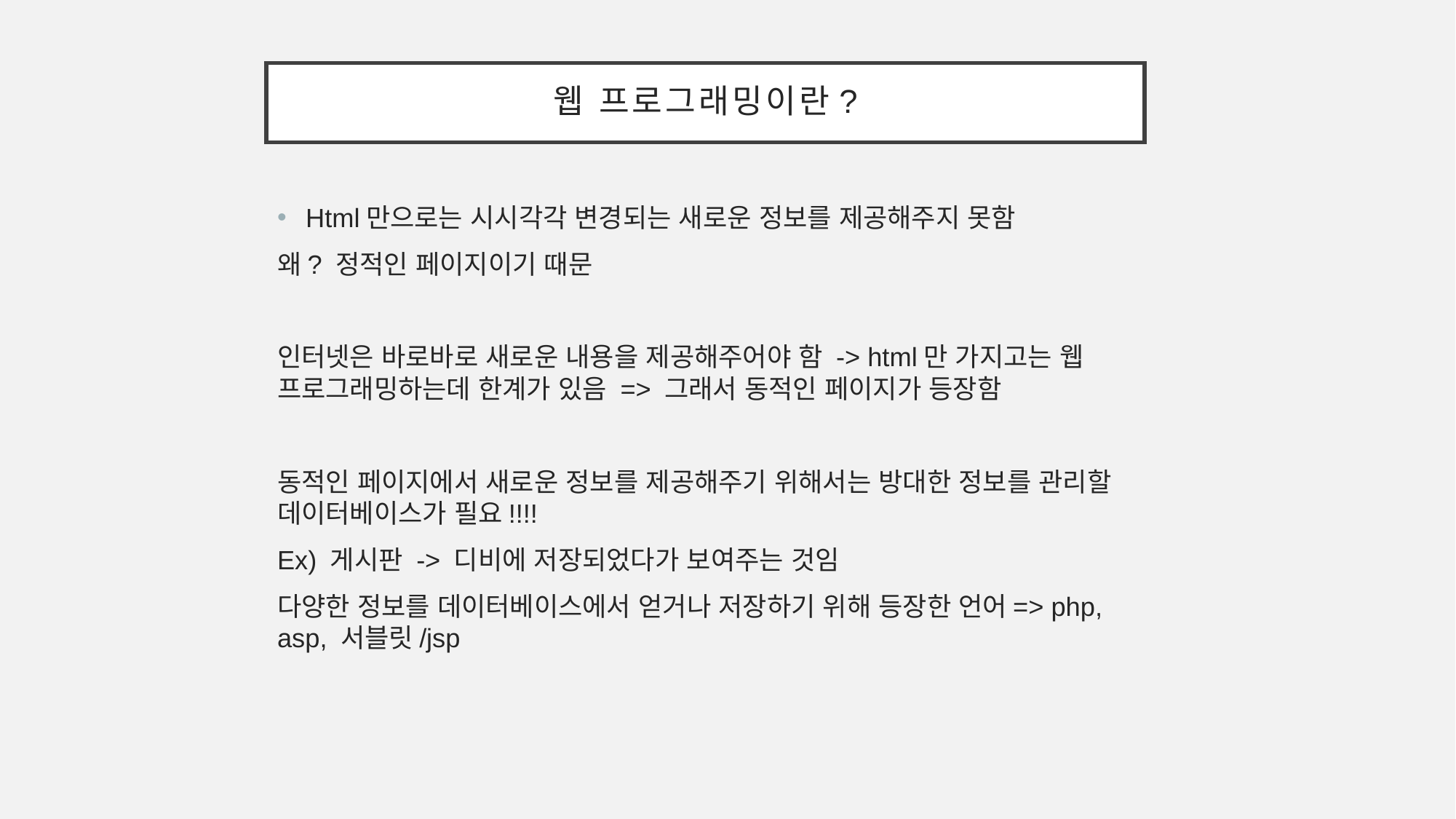

# 웹 프로그래밍이란?
Html만으로는 시시각각 변경되는 새로운 정보를 제공해주지 못함
왜? 정적인 페이지이기 때문

인터넷은 바로바로 새로운 내용을 제공해주어야 함 -> html만 가지고는 웹 프로그래밍하는데 한계가 있음 => 그래서 동적인 페이지가 등장함

동적인 페이지에서 새로운 정보를 제공해주기 위해서는 방대한 정보를 관리할 데이터베이스가 필요!!!!
Ex) 게시판 -> 디비에 저장되었다가 보여주는 것임
다양한 정보를 데이터베이스에서 얻거나 저장하기 위해 등장한 언어=> php, asp, 서블릿/jsp